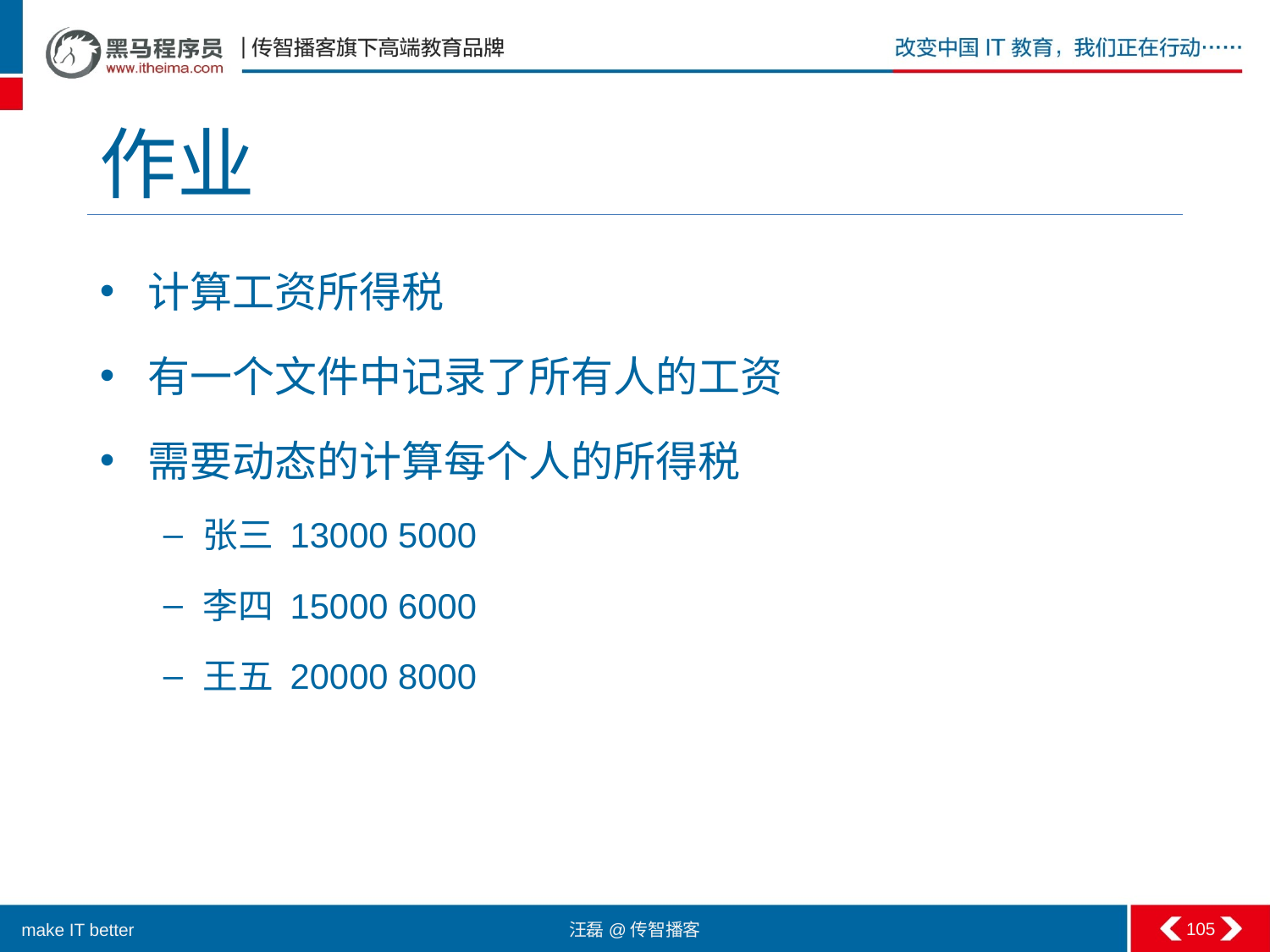

# 作业
计算工资所得税
有一个文件中记录了所有人的工资
需要动态的计算每个人的所得税
张三 13000 5000
李四 15000 6000
王五 20000 8000

105
汪磊@传智播客
make IT better